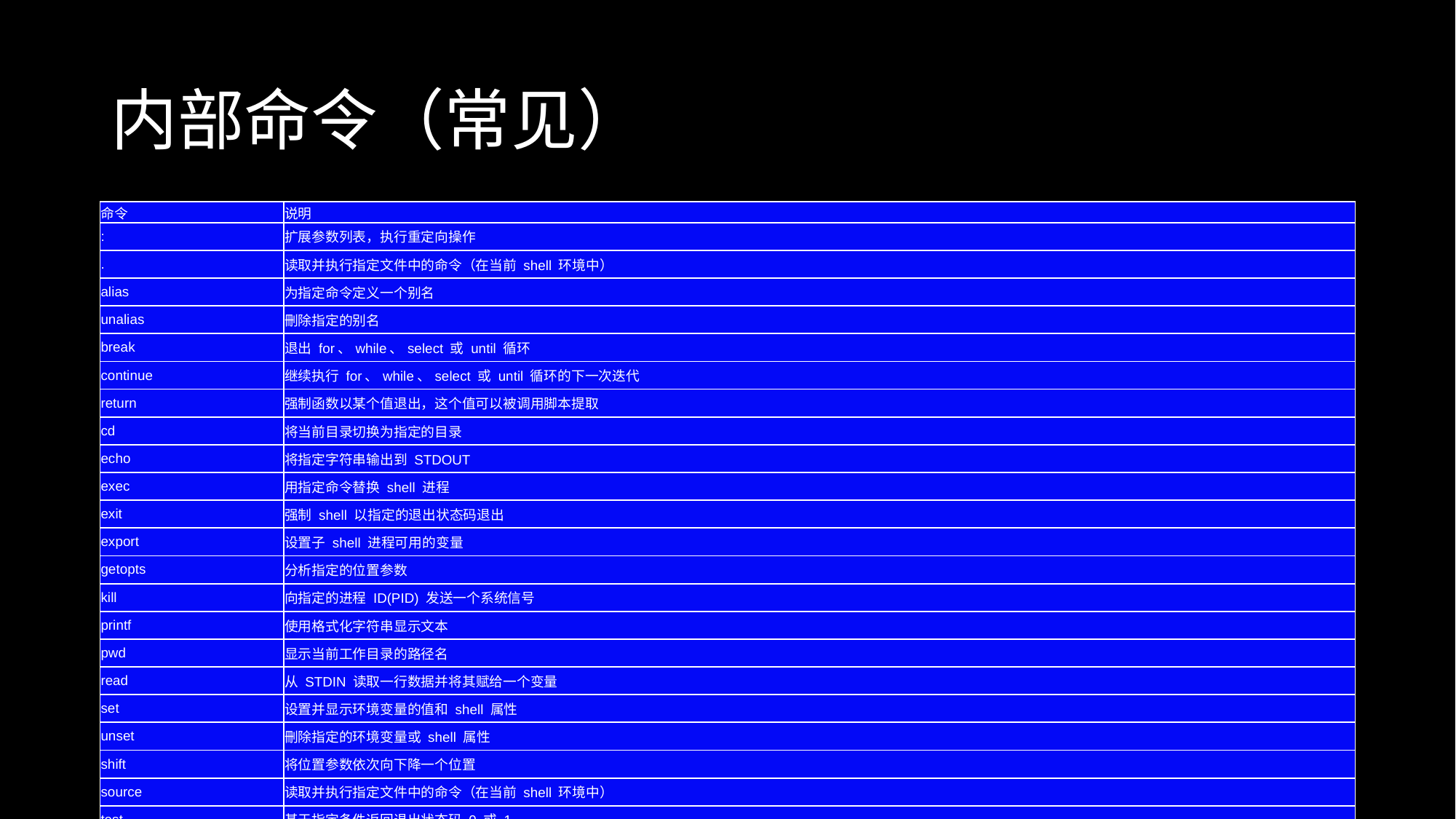

# 内部命令（常见）
| 命令 | 说明 |
| --- | --- |
| : | 扩展参数列表，执行重定向操作 |
| . | 读取并执行指定文件中的命令（在当前 shell 环境中） |
| alias | 为指定命令定义一个别名 |
| unalias | 刪除指定的别名 |
| break | 退出 for、while、select 或 until 循环 |
| continue | 继续执行 for、while、select 或 until 循环的下一次迭代 |
| return | 强制函数以某个值退出，这个值可以被调用脚本提取 |
| cd | 将当前目录切换为指定的目录 |
| echo | 将指定字符串输出到 STDOUT |
| exec | 用指定命令替换 shell 进程 |
| exit | 强制 shell 以指定的退出状态码退出 |
| export | 设置子 shell 进程可用的变量 |
| getopts | 分析指定的位置参数 |
| kill | 向指定的进程 ID(PID) 发送一个系统信号 |
| printf | 使用格式化字符串显示文本 |
| pwd | 显示当前工作目录的路径名 |
| read | 从 STDIN 读取一行数据并将其赋给一个变量 |
| set | 设置并显示环境变量的值和 shell 属性 |
| unset | 刪除指定的环境变量或 shell 属性 |
| shift | 将位置参数依次向下降一个位置 |
| source | 读取并执行指定文件中的命令（在当前 shell 环境中） |
| test | 基于指定条件返回退出状态码 0 或 1 |
| type | 显示指定的单词如果作为命令将会如何被解释 |